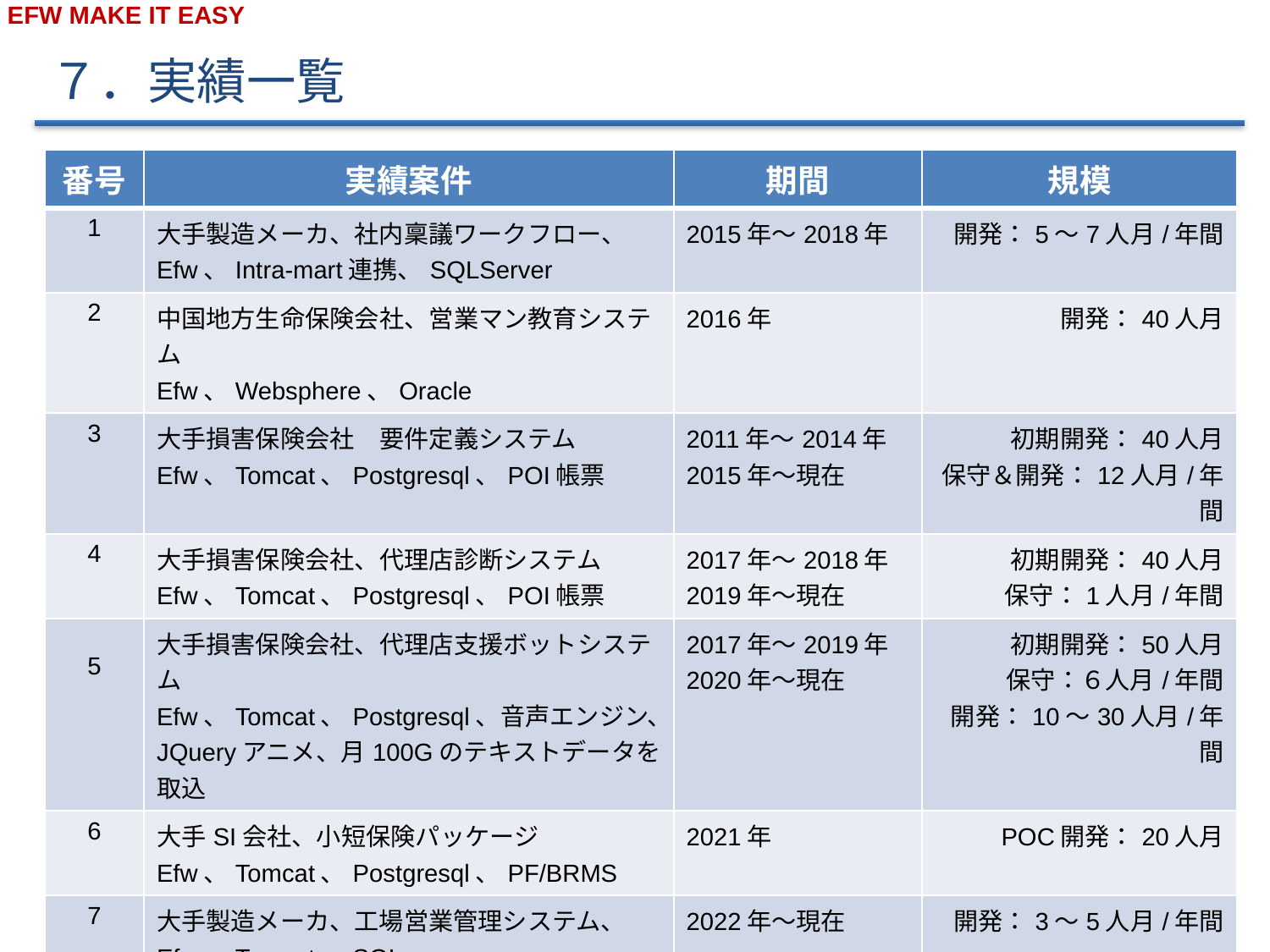

７．実績一覧
| 番号 | 実績案件 | 期間 | 規模 |
| --- | --- | --- | --- |
| 1 | 大手製造メーカ、社内稟議ワークフロー、 Efw、Intra-mart連携、SQLServer | 2015年～2018年 | 開発：5～7人月/年間 |
| 2 | 中国地方生命保険会社、営業マン教育システム Efw、Websphere、Oracle | 2016年 | 開発：40人月 |
| 3 | 大手損害保険会社　要件定義システム Efw、Tomcat、Postgresql、POI帳票 | 2011年～2014年 2015年～現在 | 初期開発：40人月 保守＆開発：12人月/年間 |
| 4 | 大手損害保険会社、代理店診断システム Efw、Tomcat、Postgresql、POI帳票 | 2017年～2018年 2019年～現在 | 初期開発：40人月 保守：1人月/年間 |
| 5 | 大手損害保険会社、代理店支援ボットシステム Efw、Tomcat、Postgresql、音声エンジン、JQueryアニメ、月100Gのテキストデータを取込 | 2017年～2019年 2020年～現在 | 初期開発：50人月 保守：６人月/年間 開発：10～30人月/年間 |
| 6 | 大手SI会社、小短保険パッケージ Efw、Tomcat、Postgresql、PF/BRMS | 2021年 | POC開発：20人月 |
| 7 | 大手製造メーカ、工場営業管理システム、 Efw、Tomcat、SQLserver | 2022年～現在 | 開発：3～5人月/年間 |
| 8 | 公益社団法人、斡旋システム Efw、Tomcat、Cdata、Postgresql、MySql、 Oracle、BRMS | 2022年～2024年 2025年～ | 開発：70人月 保守＆開発：20人月 |